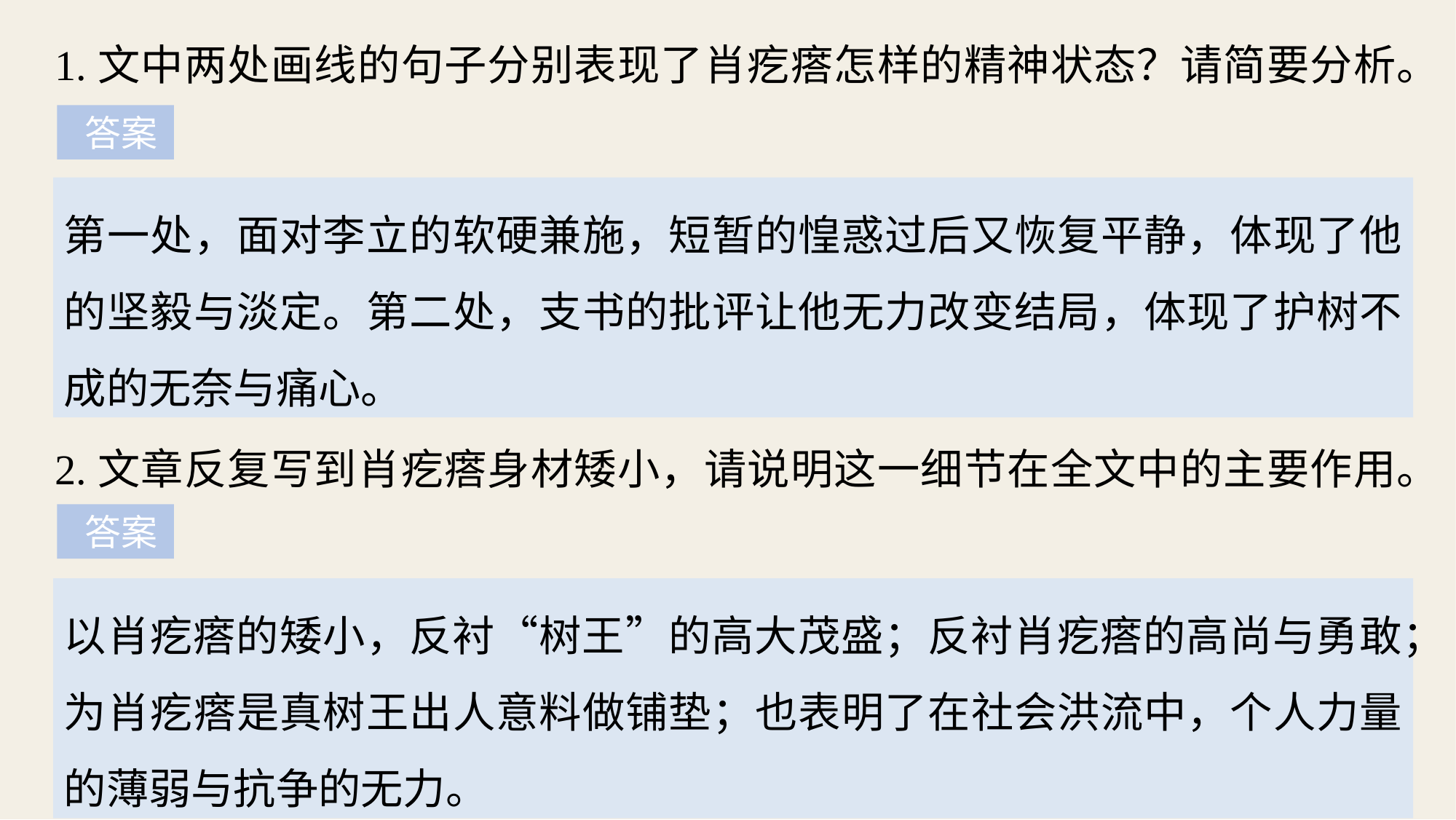

1.文中两处画线的句子分别表现了肖疙瘩怎样的精神状态？请简要分析。
 答案
第一处，面对李立的软硬兼施，短暂的惶惑过后又恢复平静，体现了他的坚毅与淡定。第二处，支书的批评让他无力改变结局，体现了护树不成的无奈与痛心。
2.文章反复写到肖疙瘩身材矮小，请说明这一细节在全文中的主要作用。
 答案
以肖疙瘩的矮小，反衬“树王”的高大茂盛；反衬肖疙瘩的高尚与勇敢；为肖疙瘩是真树王出人意料做铺垫；也表明了在社会洪流中，个人力量的薄弱与抗争的无力。